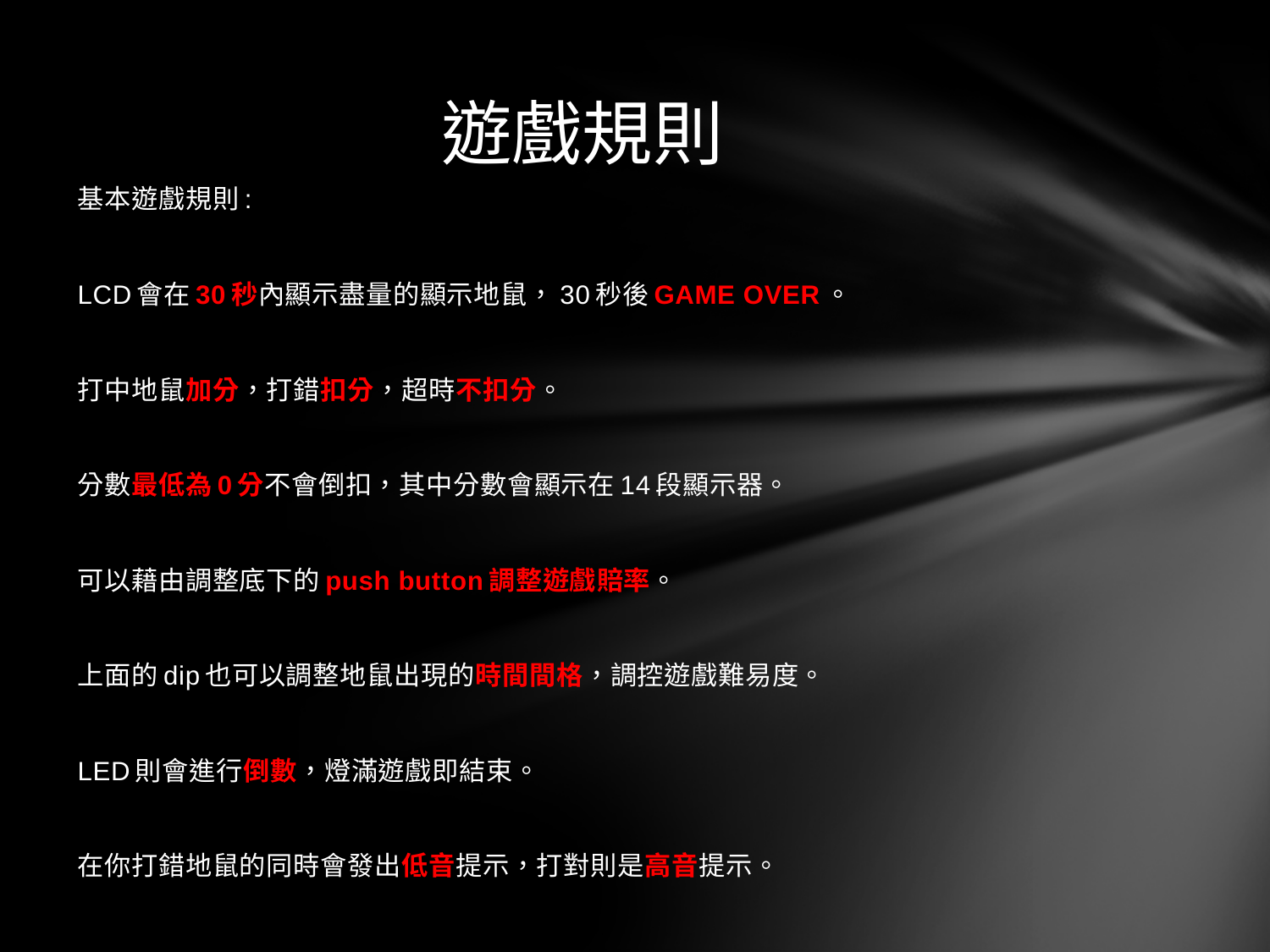

# 遊戲規則
基本遊戲規則:

LCD會在30秒內顯示盡量的顯示地鼠，30秒後GAME OVER。

打中地鼠加分，打錯扣分，超時不扣分。

分數最低為0分不會倒扣，其中分數會顯示在14段顯示器。

可以藉由調整底下的push button調整遊戲賠率。

上面的dip也可以調整地鼠出現的時間間格，調控遊戲難易度。

LED則會進行倒數，燈滿遊戲即結束。

在你打錯地鼠的同時會發出低音提示，打對則是高音提示。